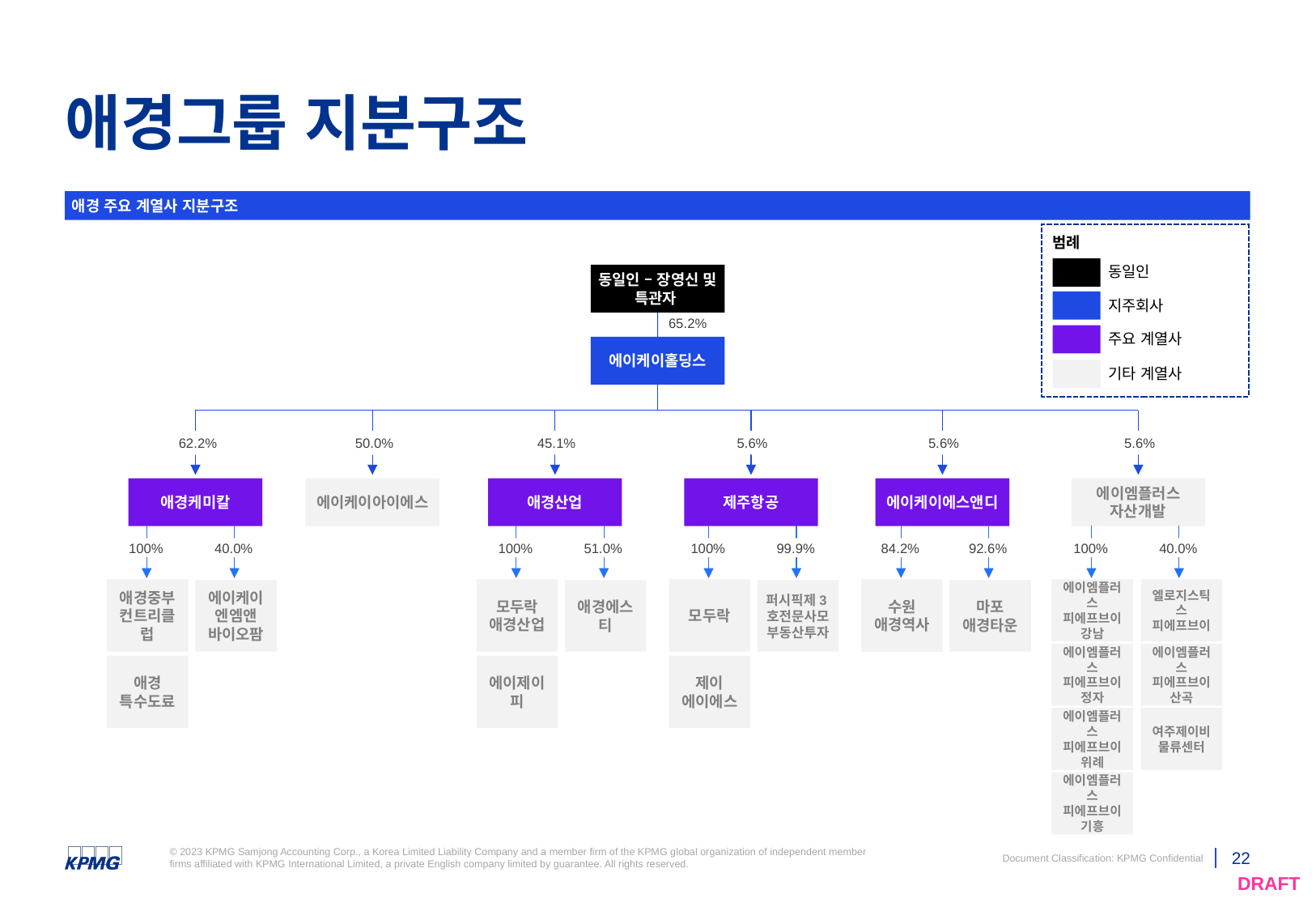

# 애경그룹 지분구조
애경 주요 계열사 지분구조

범례
동일인

동일인 – 장영신 및 특관자
지주회사

65.2%
주요 계열사

에이케이홀딩스
기타 계열사

5.6%
45.1%
5.6%
5.6%
62.2%
50.0%
애경케미칼
에이엠플러스 자산개발
에이케이아이에스
애경산업
제주항공
에이케이에스앤디
100%
40.0%
100%
51.0%
100%
99.9%
84.2%
92.6%
100%
40.0%
애경중부
컨트리클럽
모두락
애경산업
모두락
수원
애경역사
에이엠플러스
피에프브이
강남
엘로지스틱스
피에프브이
에이케이
엔엠앤 바이오팜
애경에스티
퍼시픽제3호전문사모
부동산투자
마포
애경타운
에이엠플러스
피에프브이
정자
에이엠플러스
피에프브이
산곡
애경
특수도료
에이제이피
제이
에이에스
에이엠플러스
피에프브이
위례
여주제이비
물류센터
에이엠플러스
피에프브이
기흥